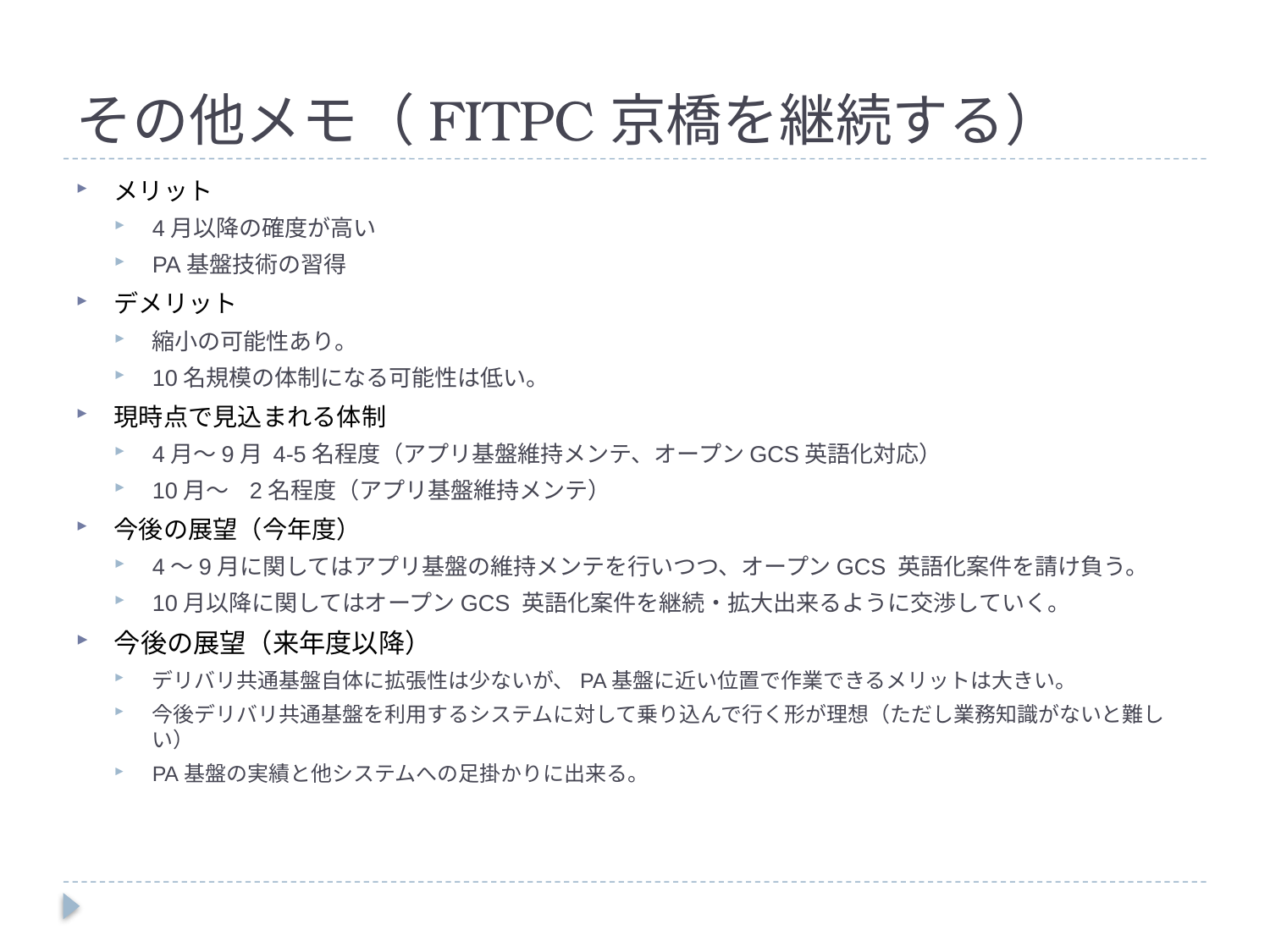

# その他メモ（FITPC京橋を継続する）
メリット
4月以降の確度が高い
PA基盤技術の習得
デメリット
縮小の可能性あり。
10名規模の体制になる可能性は低い。
現時点で見込まれる体制
4月～9月 4-5名程度（アプリ基盤維持メンテ、オープンGCS英語化対応）
10月～   2名程度（アプリ基盤維持メンテ）
今後の展望（今年度）
4～9月に関してはアプリ基盤の維持メンテを行いつつ、オープンGCS 英語化案件を請け負う。
10月以降に関してはオープンGCS 英語化案件を継続・拡大出来るように交渉していく。
今後の展望（来年度以降）
デリバリ共通基盤自体に拡張性は少ないが、PA基盤に近い位置で作業できるメリットは大きい。
今後デリバリ共通基盤を利用するシステムに対して乗り込んで行く形が理想（ただし業務知識がないと難しい）
PA基盤の実績と他システムへの足掛かりに出来る。